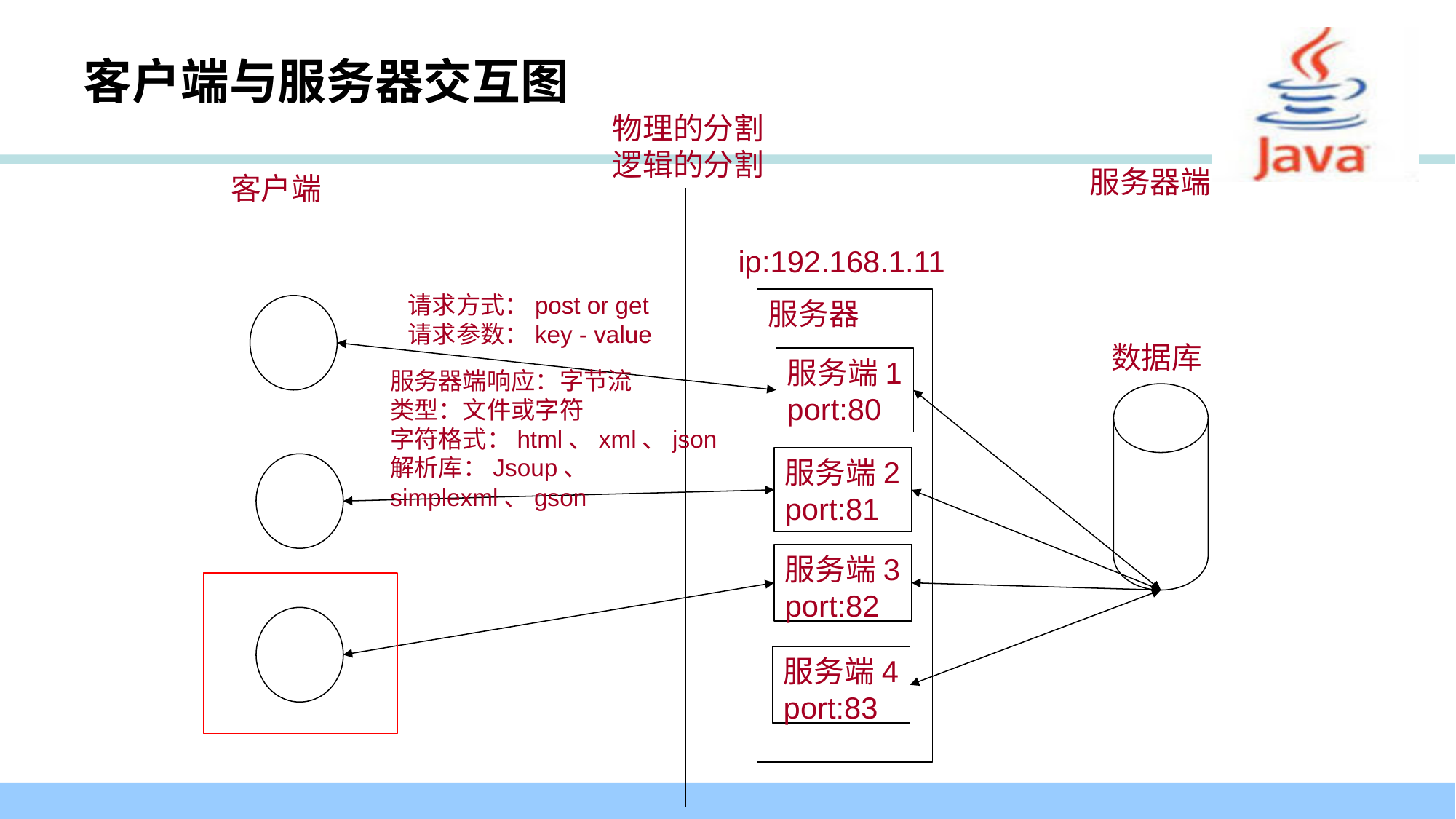

# 客户端与服务器交互图
物理的分割
逻辑的分割
服务器端
客户端
ip:192.168.1.11
请求方式：post or get
请求参数：key - value
服务器

数据库
服务端1
port:80
服务器端响应：字节流
类型：文件或字符
字符格式：html、xml、json
解析库：Jsoup、 simplexml、gson

服务端2
port:81

服务端3
port:82

服务端4
port:83